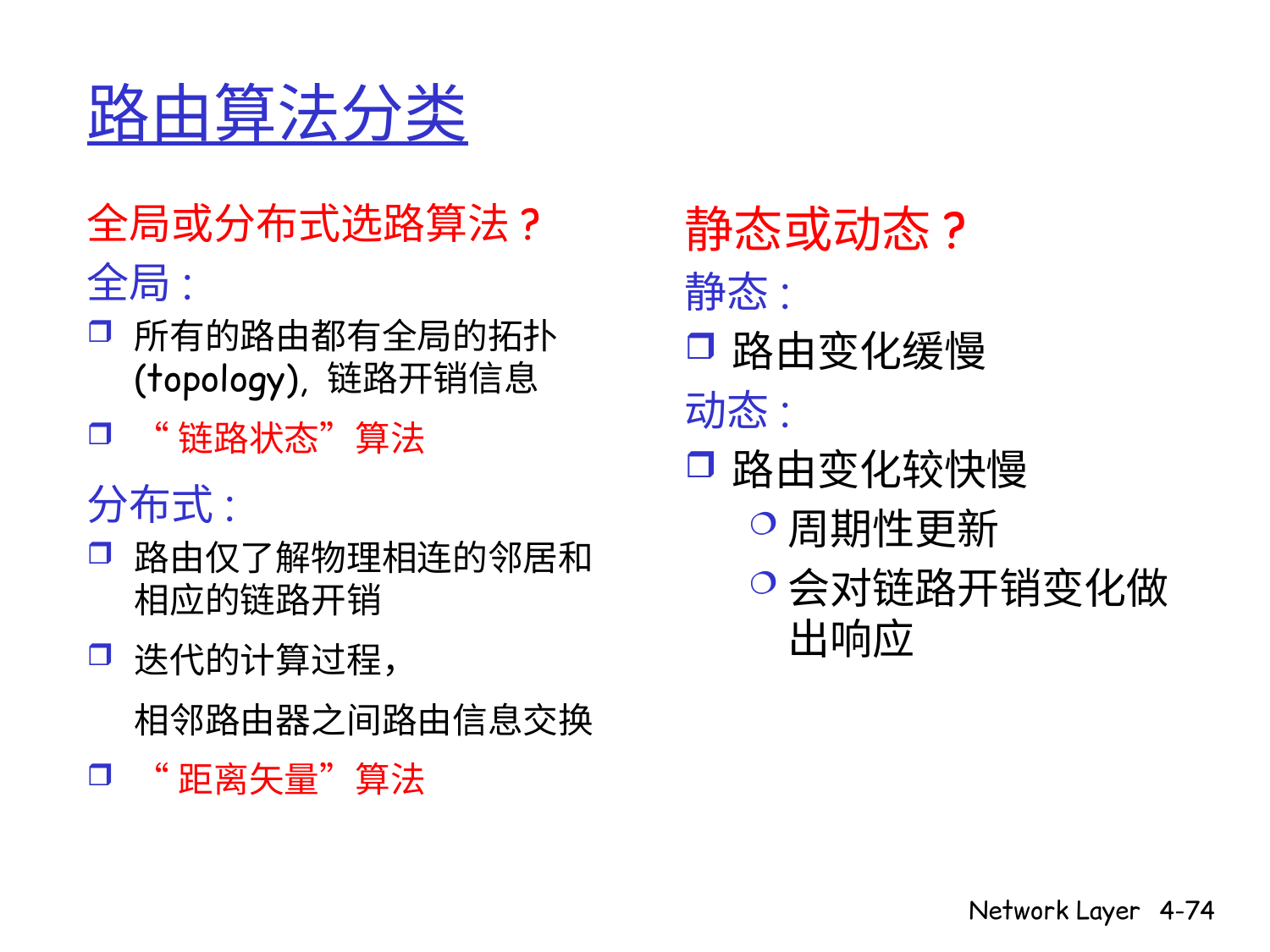

# 路由算法分类
全局或分布式选路算法?
全局:
所有的路由都有全局的拓扑(topology), 链路开销信息
“链路状态”算法
分布式:
路由仅了解物理相连的邻居和相应的链路开销
迭代的计算过程，
     相邻路由器之间路由信息交换
“距离矢量”算法
静态或动态?
静态:
路由变化缓慢
动态:
路由变化较快慢
周期性更新
会对链路开销变化做出响应
Network Layer
4-74